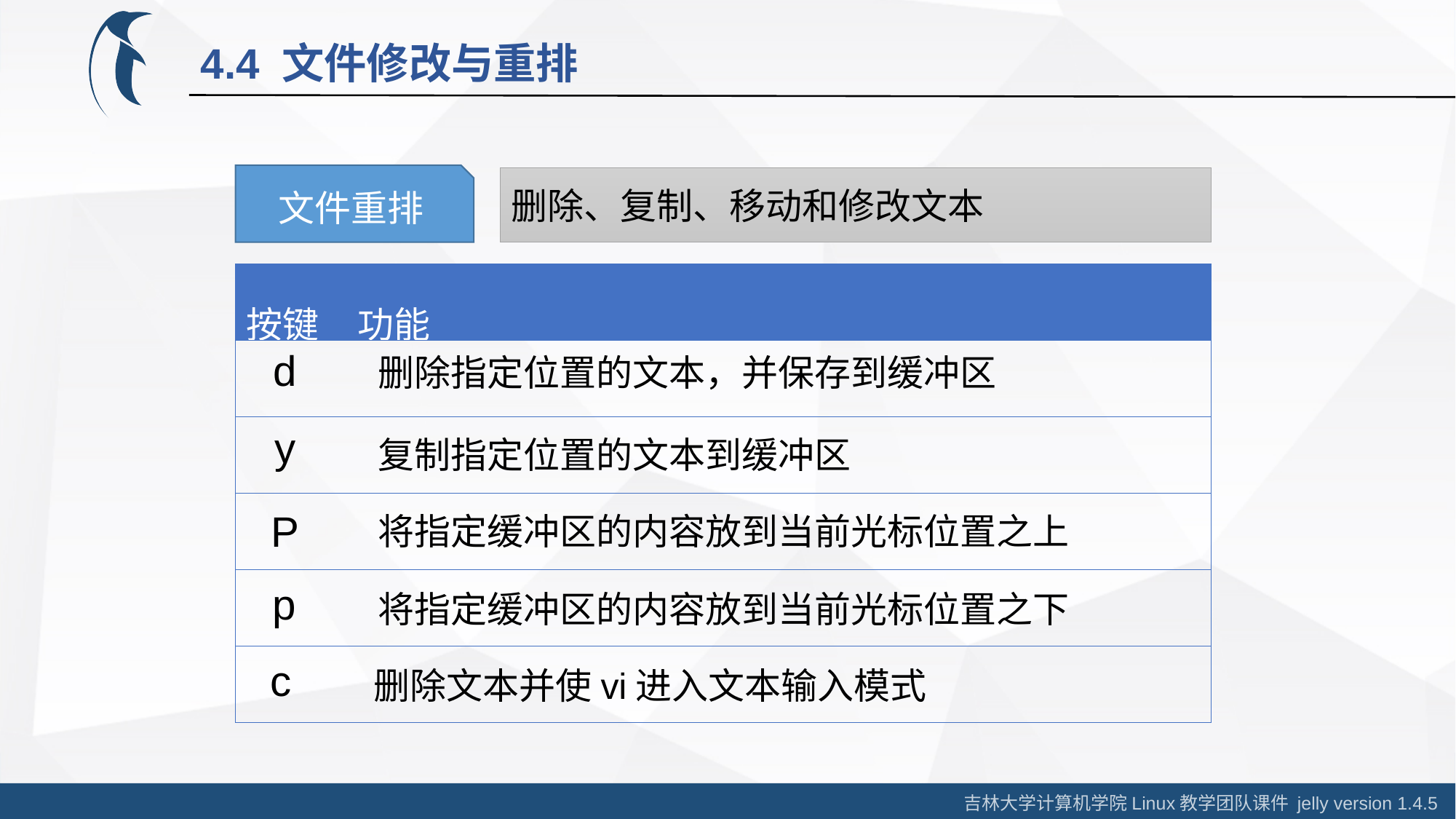

4.4 文件修改与重排
文件重排
删除、复制、移动和修改文本
| 按键 | 功能 |
| --- | --- |
|  |  |
|  |  |
|  |  |
|  |  |
|  |  |
d
删除指定位置的文本，并保存到缓冲区
y
复制指定位置的文本到缓冲区
P
将指定缓冲区的内容放到当前光标位置之上
p
将指定缓冲区的内容放到当前光标位置之下
c
删除文本并使vi进入文本输入模式